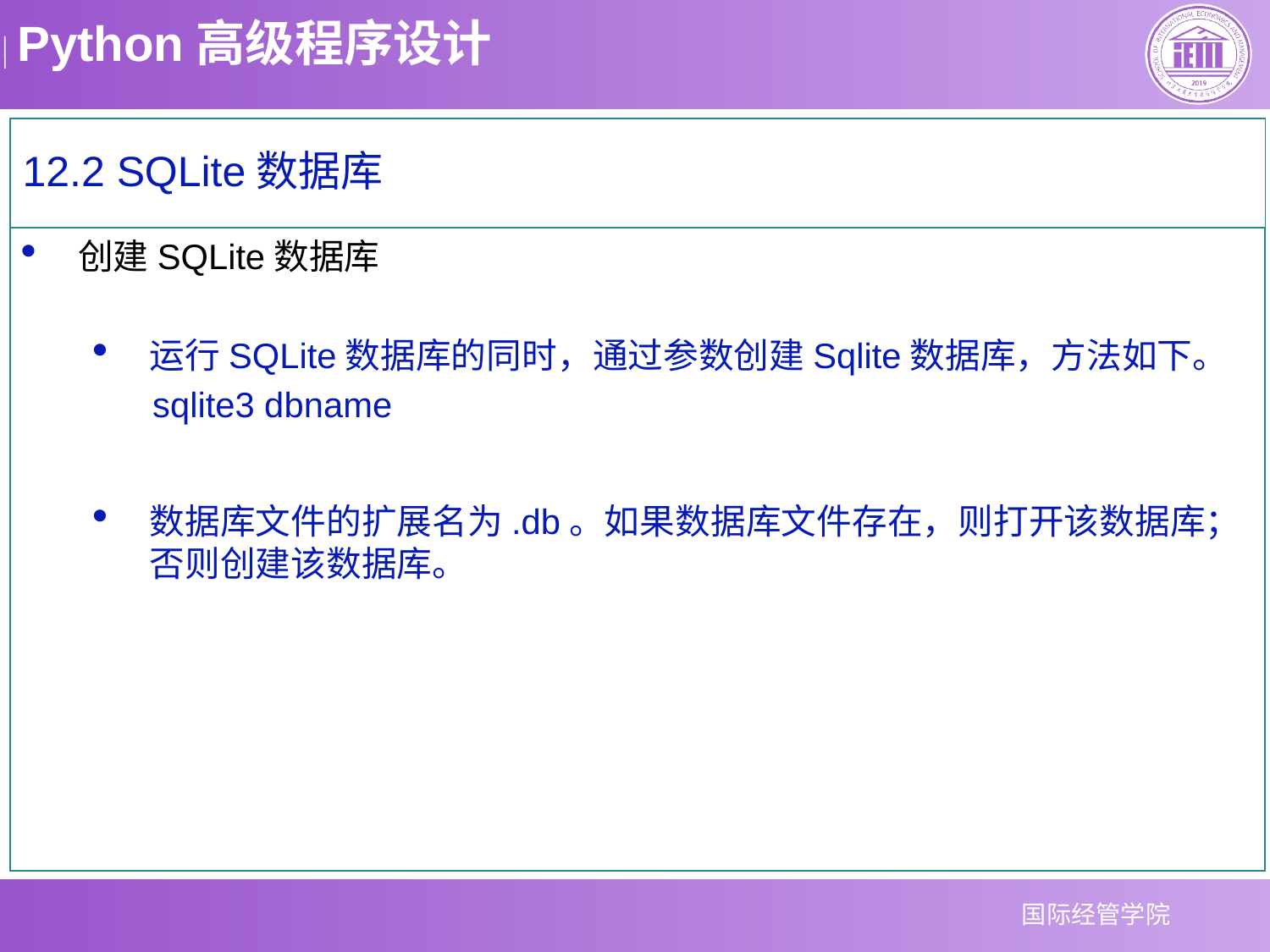

12.2 SQLite数据库
创建SQLite数据库

运行SQLite数据库的同时，通过参数创建Sqlite数据库，方法如下。
      sqlite3 dbname

数据库文件的扩展名为.db。如果数据库文件存在，则打开该数据库；否则创建该数据库。